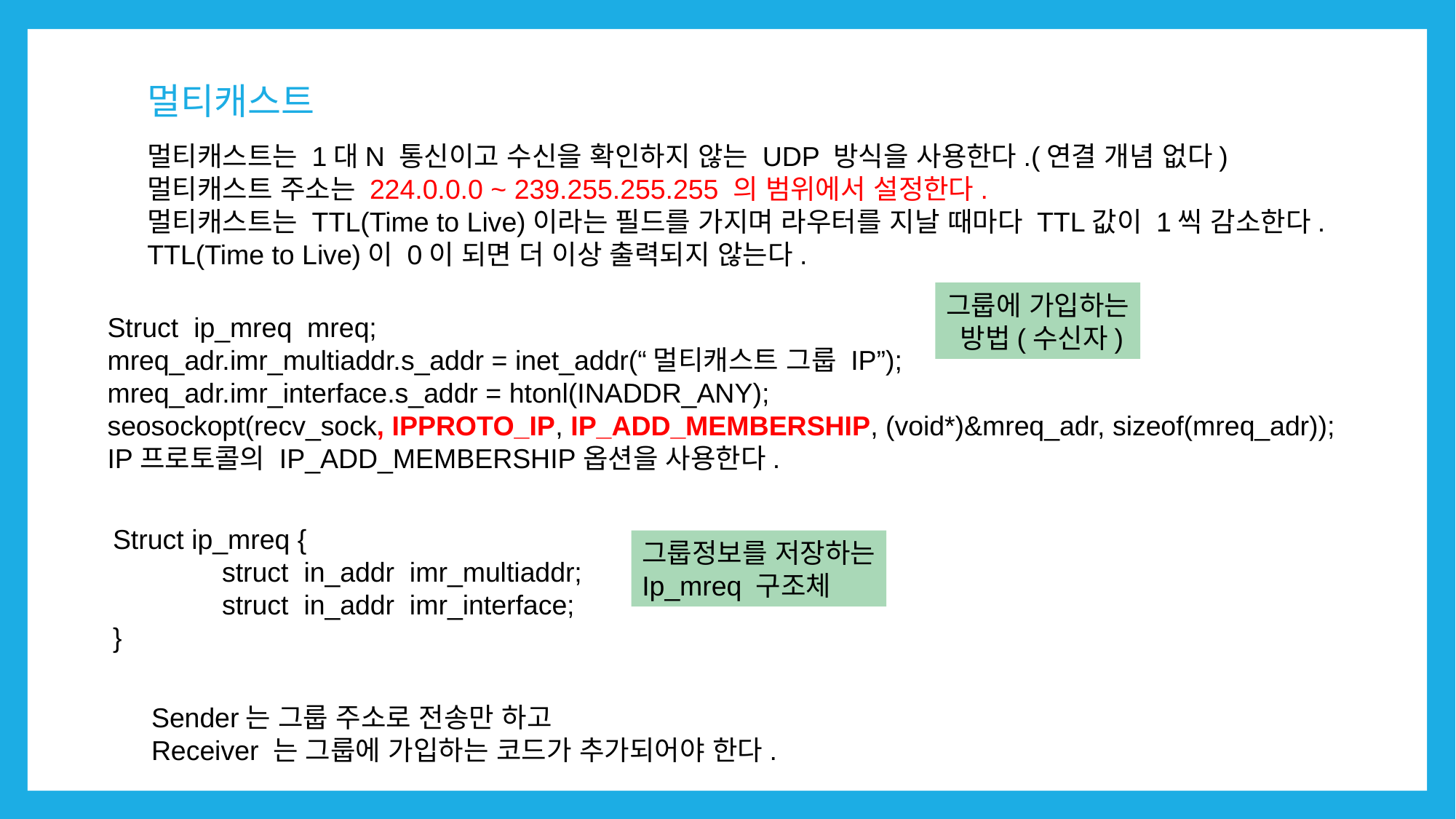

# 멀티캐스트
멀티캐스트는 1대N 통신이고 수신을 확인하지 않는 UDP 방식을 사용한다.(연결 개념 없다)
멀티캐스트 주소는 224.0.0.0 ~ 239.255.255.255 의 범위에서 설정한다.
멀티캐스트는 TTL(Time to Live)이라는 필드를 가지며 라우터를 지날 때마다 TTL값이 1씩 감소한다.
TTL(Time to Live)이 0이 되면 더 이상 출력되지 않는다.
그룹에 가입하는
 방법(수신자)
Struct  ip_mreq  mreq;
mreq_adr.imr_multiaddr.s_addr = inet_addr(“멀티캐스트 그룹 IP”);
mreq_adr.imr_interface.s_addr = htonl(INADDR_ANY);
seosockopt(recv_sock, IPPROTO_IP, IP_ADD_MEMBERSHIP, (void*)&mreq_adr, sizeof(mreq_adr));
IP프로토콜의 IP_ADD_MEMBERSHIP옵션을 사용한다.
Struct ip_mreq {
	struct  in_addr  imr_multiaddr;
	struct  in_addr  imr_interface;
}
그룹정보를 저장하는
Ip_mreq 구조체
Sender는 그룹 주소로 전송만 하고
Receiver 는 그룹에 가입하는 코드가 추가되어야 한다.